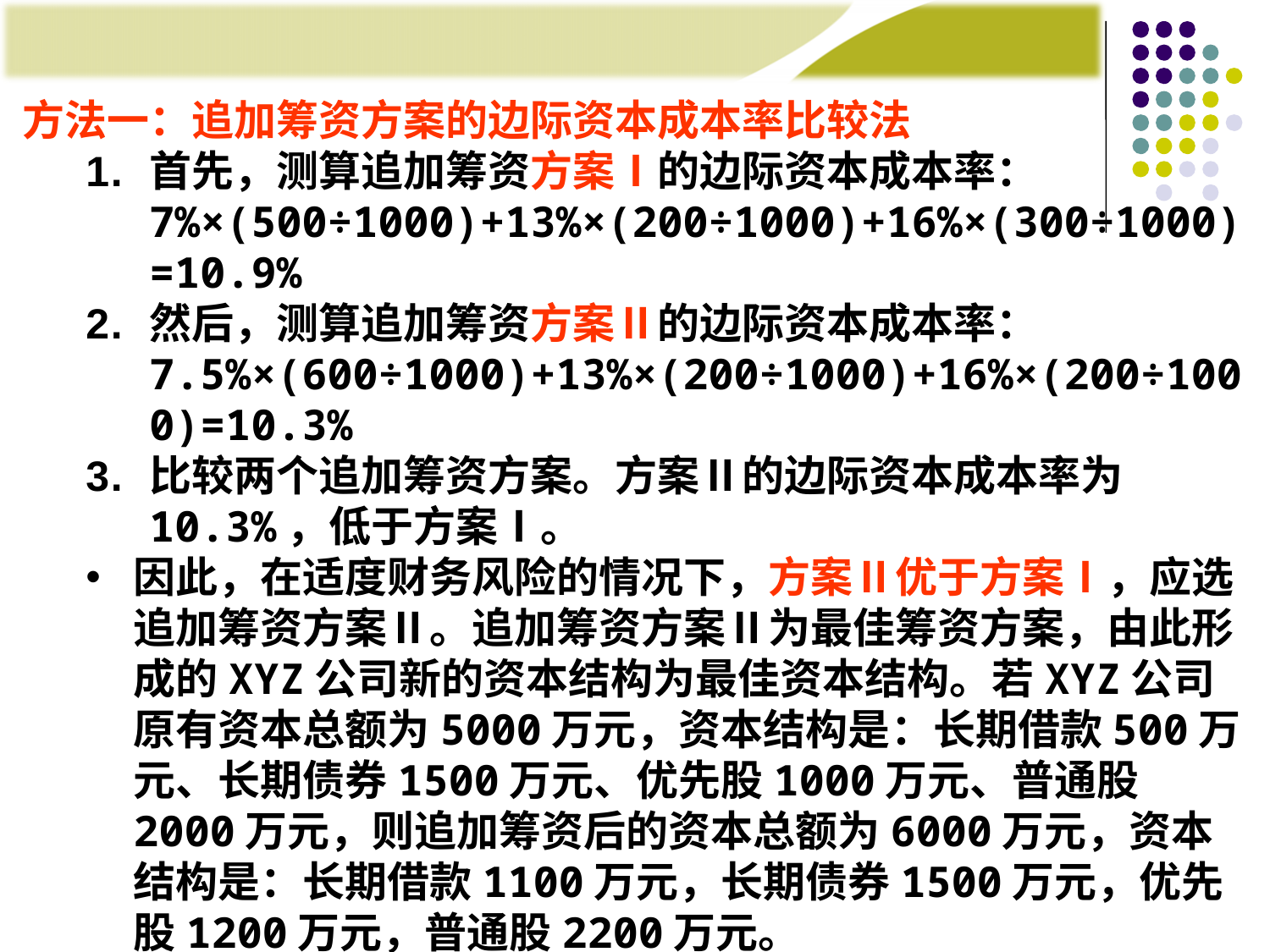

方法一：追加筹资方案的边际资本成本率比较法
首先，测算追加筹资方案Ⅰ的边际资本成本率：   7%×(500÷1000)+13%×(200÷1000)+16%×(300÷1000) =10.9%
然后，测算追加筹资方案Ⅱ的边际资本成本率：   7.5%×(600÷1000)+13%×(200÷1000)+16%×(200÷1000)=10.3%
比较两个追加筹资方案。方案Ⅱ的边际资本成本率为10.3%，低于方案Ⅰ。
因此，在适度财务风险的情况下，方案Ⅱ优于方案Ⅰ，应选追加筹资方案Ⅱ。追加筹资方案Ⅱ为最佳筹资方案，由此形成的XYZ公司新的资本结构为最佳资本结构。若XYZ公司原有资本总额为5000万元，资本结构是：长期借款500万元、长期债券1500万元、优先股1000万元、普通股2000万元，则追加筹资后的资本总额为6000万元，资本结构是：长期借款1100万元，长期债券1500万元，优先股1200万元，普通股2200万元。